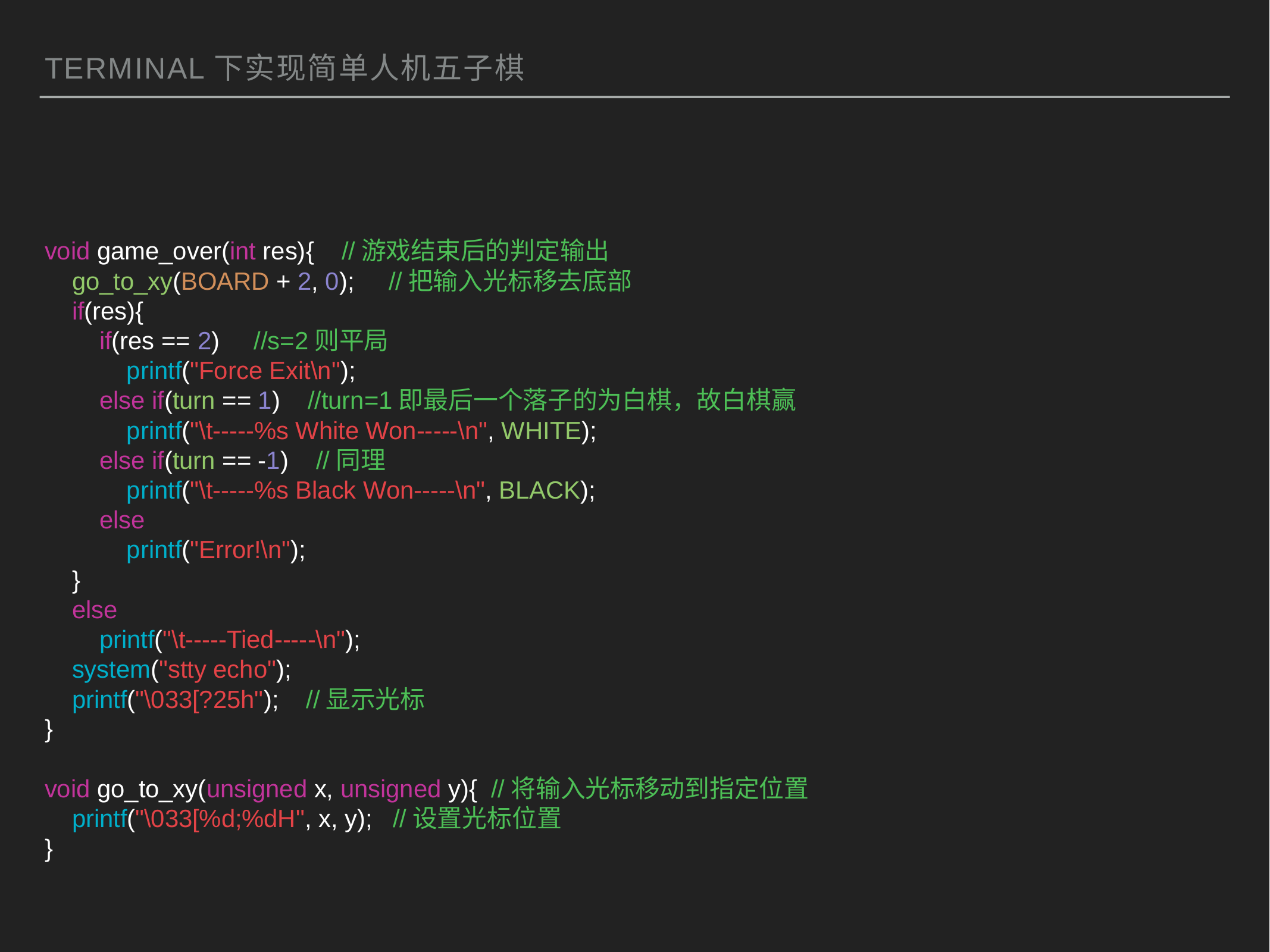

terminal下实现简单人机五子棋
void game_over(int res){    //游戏结束后的判定输出
    go_to_xy(BOARD + 2, 0);     //把输入光标移去底部
    if(res){
        if(res == 2)     //s=2则平局
            printf("Force Exit\n");
        else if(turn == 1)    //turn=1即最后一个落子的为白棋，故白棋赢
            printf("\t-----%s White Won-----\n", WHITE);
        else if(turn == -1)    //同理
            printf("\t-----%s Black Won-----\n", BLACK);
        else
            printf("Error!\n");
    }
    else
        printf("\t-----Tied-----\n");
    system("stty echo");
    printf("\033[?25h");    //显示光标
}

void go_to_xy(unsigned x, unsigned y){  //将输入光标移动到指定位置
    printf("\033[%d;%dH", x, y);   //设置光标位置
}